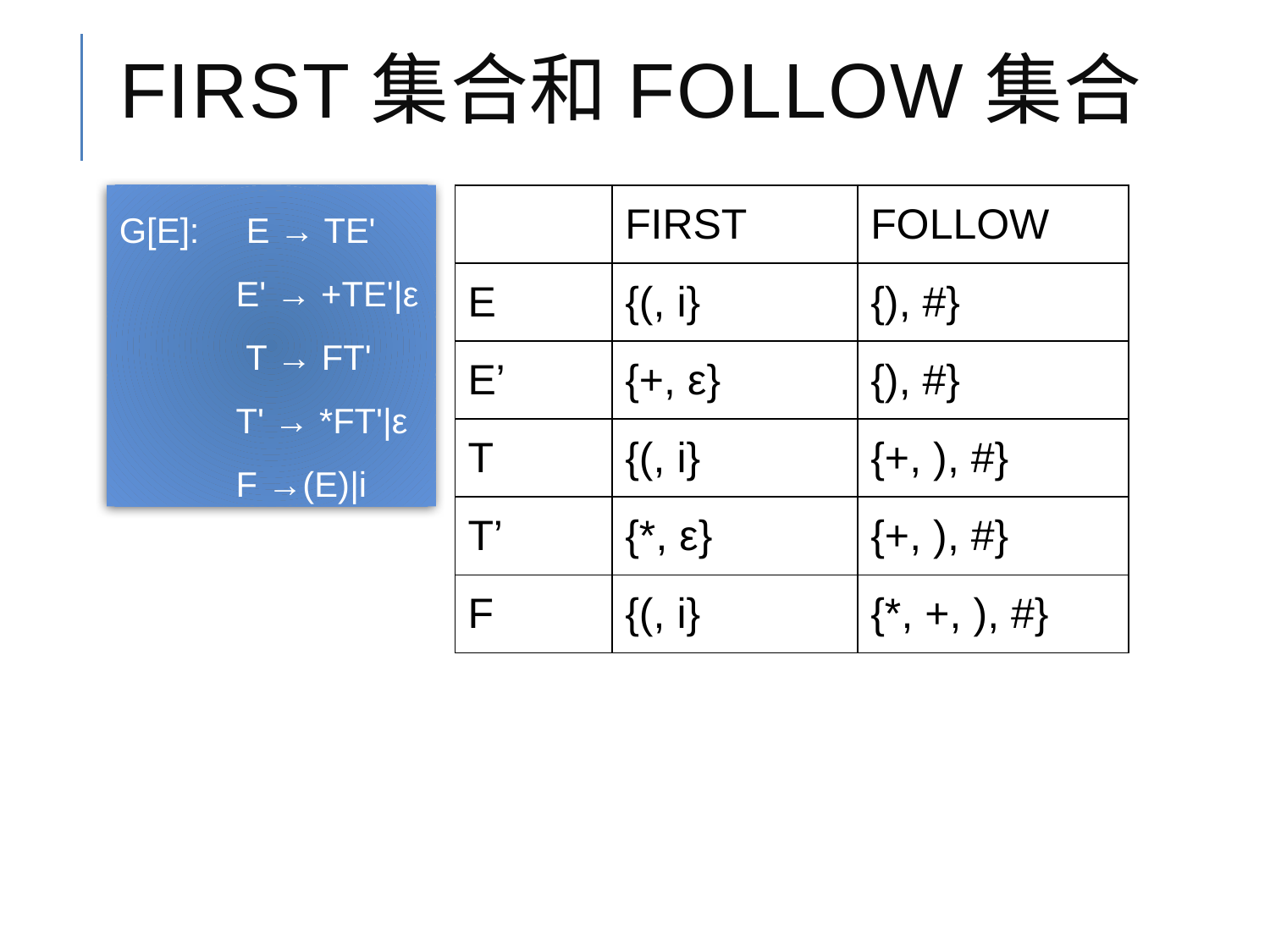

# FIRST集合和FOLLOW集合
G[E]:	E → TE'
            E' → +TE'|ε
             T → FT'
            T' → *FT'|ε
            F →(E)|i
|  | FIRST | FOLLOW |
| --- | --- | --- |
| E | {(, i} | {), #} |
| E’ | {+, ε} | {), #} |
| T | {(, i} | {+, ), #} |
| T’ | {\*, ε} | {+, ), #} |
| F | {(, i} | {\*, +, ), #} |
53